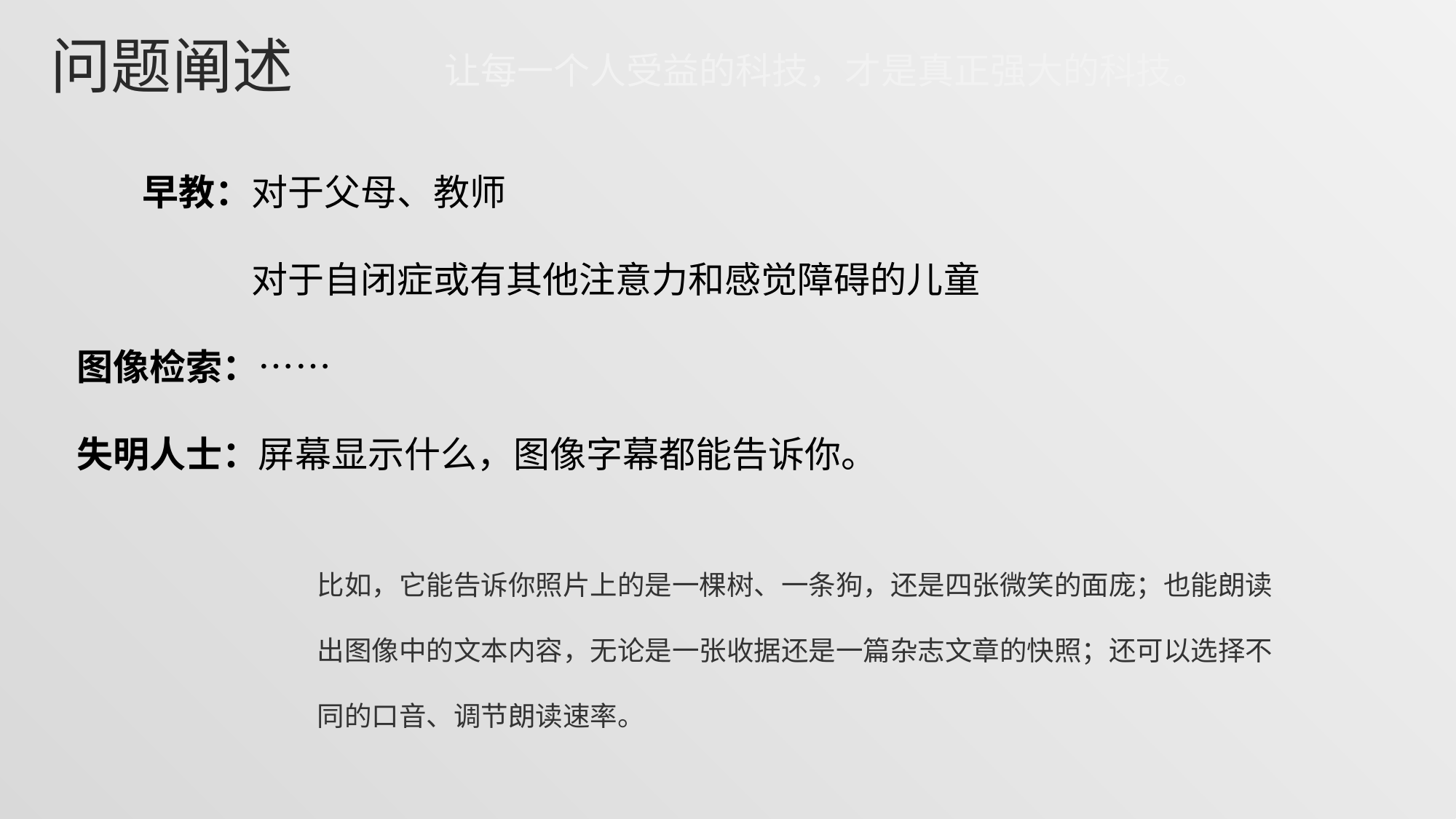

# 问题阐述
让每一个人受益的科技，才是真正强大的科技。
       早教：对于父母、教师
	       对于自闭症或有其他注意力和感觉障碍的儿童
图像检索：……
失明人士：屏幕显示什么，图像字幕都能告诉你。
比如，它能告诉你照片上的是一棵树、一条狗，还是四张微笑的面庞；也能朗读出图像中的文本内容，无论是一张收据还是一篇杂志文章的快照；还可以选择不同的口音、调节朗读速率。